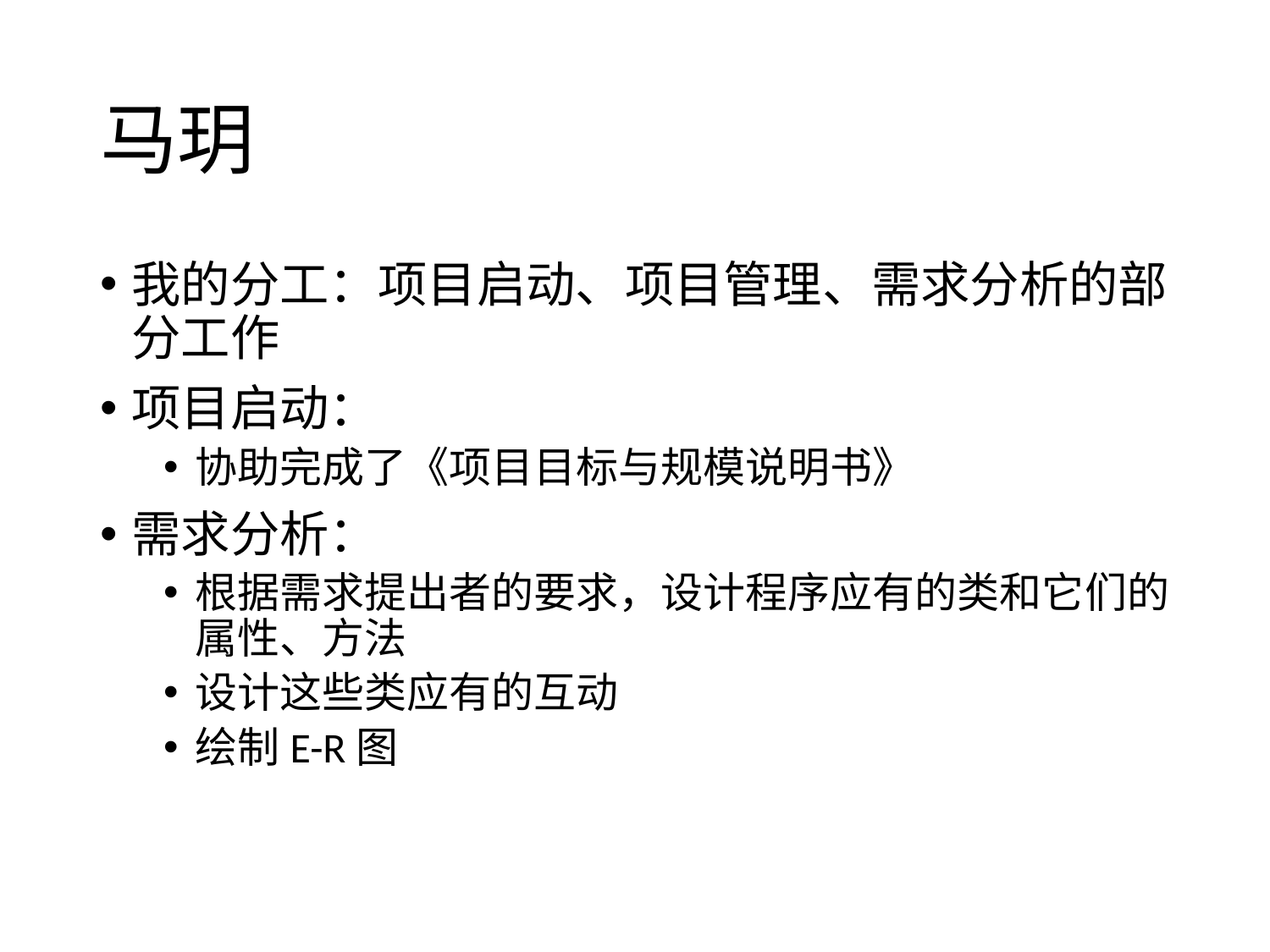

# 马玥
我的分工：项目启动、项目管理、需求分析的部分工作
项目启动：
协助完成了《项目目标与规模说明书》
需求分析：
根据需求提出者的要求，设计程序应有的类和它们的属性、方法
设计这些类应有的互动
绘制E-R图